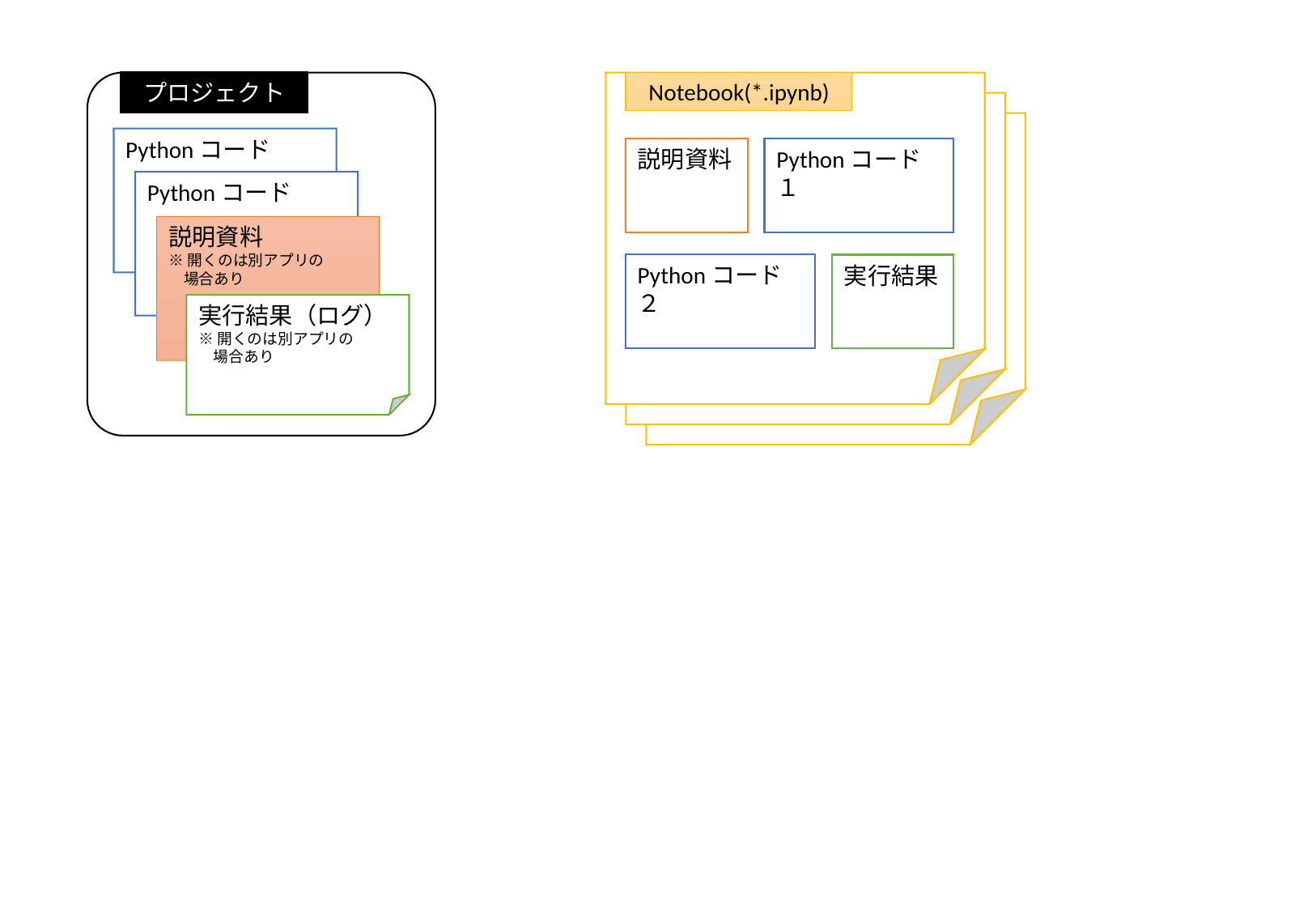

プロジェクト
Pythonコード
Pythonコード
説明資料
※開くのは別アプリの
　場合あり
実行結果（ログ）
※開くのは別アプリの
　場合あり

Notebook(*.ipynb)

Pythonコード１
説明資料
Pythonコード２
実行結果